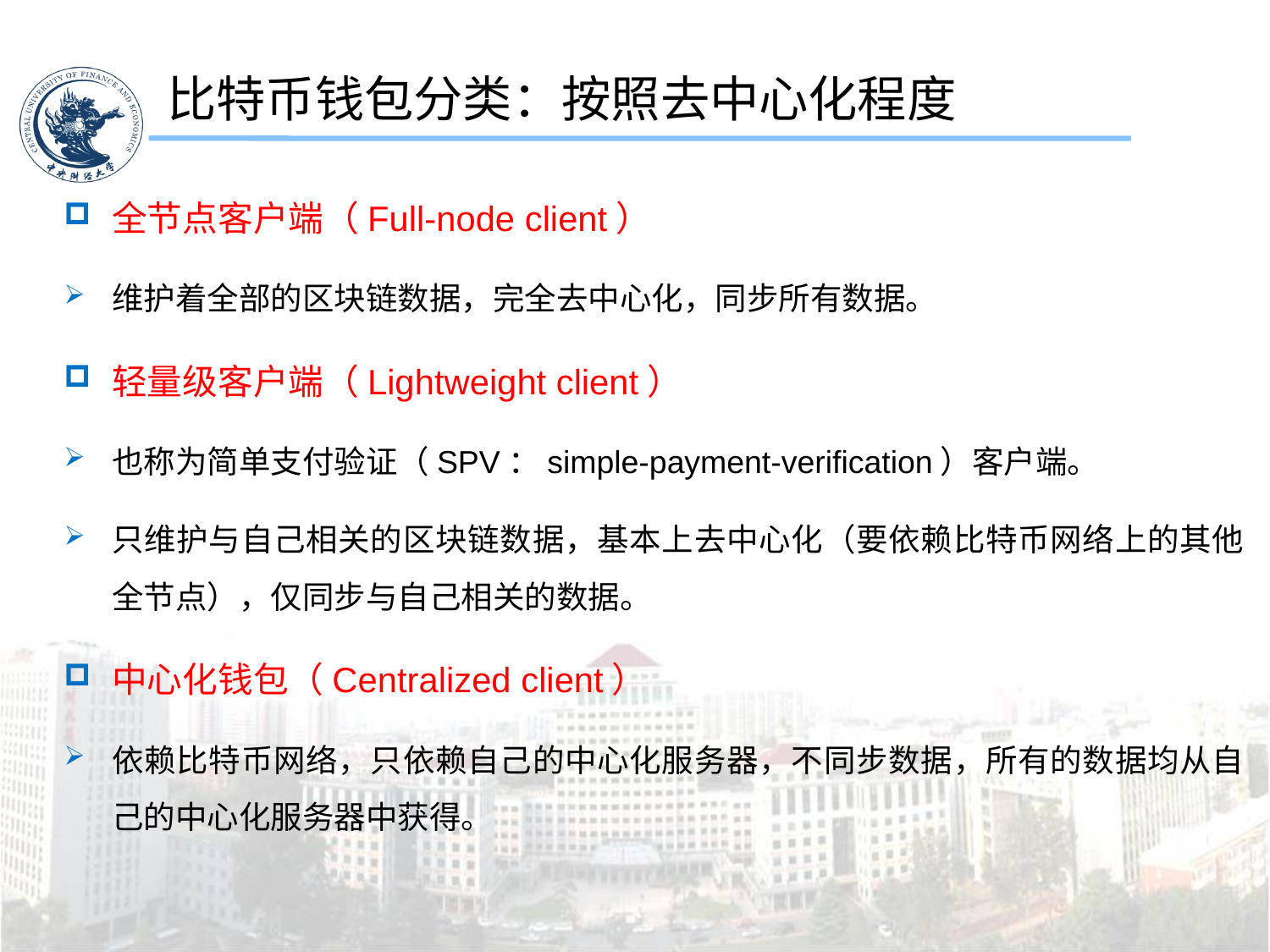

比特币钱包分类：按照去中心化程度
全节点客户端（Full-node client）
维护着全部的区块链数据，完全去中心化，同步所有数据。
轻量级客户端（Lightweight client）
也称为简单支付验证（SPV：simple-payment-verification）客户端。
只维护与自己相关的区块链数据，基本上去中心化（要依赖比特币网络上的其他全节点），仅同步与自己相关的数据。
中心化钱包（Centralized client）
依赖比特币网络，只依赖自己的中心化服务器，不同步数据，所有的数据均从自己的中心化服务器中获得。